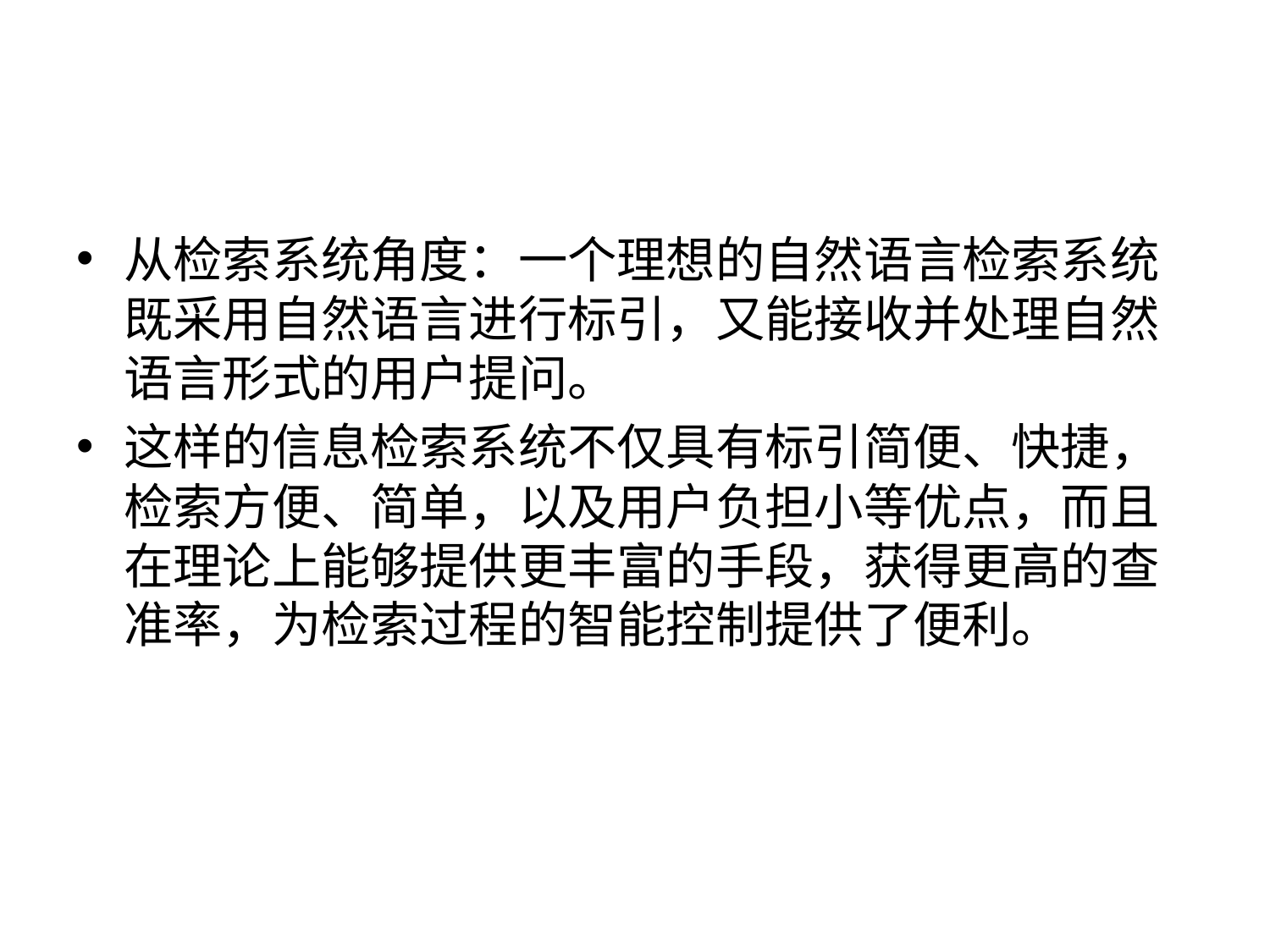

从检索系统角度：一个理想的自然语言检索系统既采用自然语言进行标引，又能接收并处理自然语言形式的用户提问。
这样的信息检索系统不仅具有标引简便、快捷，检索方便、简单，以及用户负担小等优点，而且在理论上能够提供更丰富的手段，获得更高的查准率，为检索过程的智能控制提供了便利。